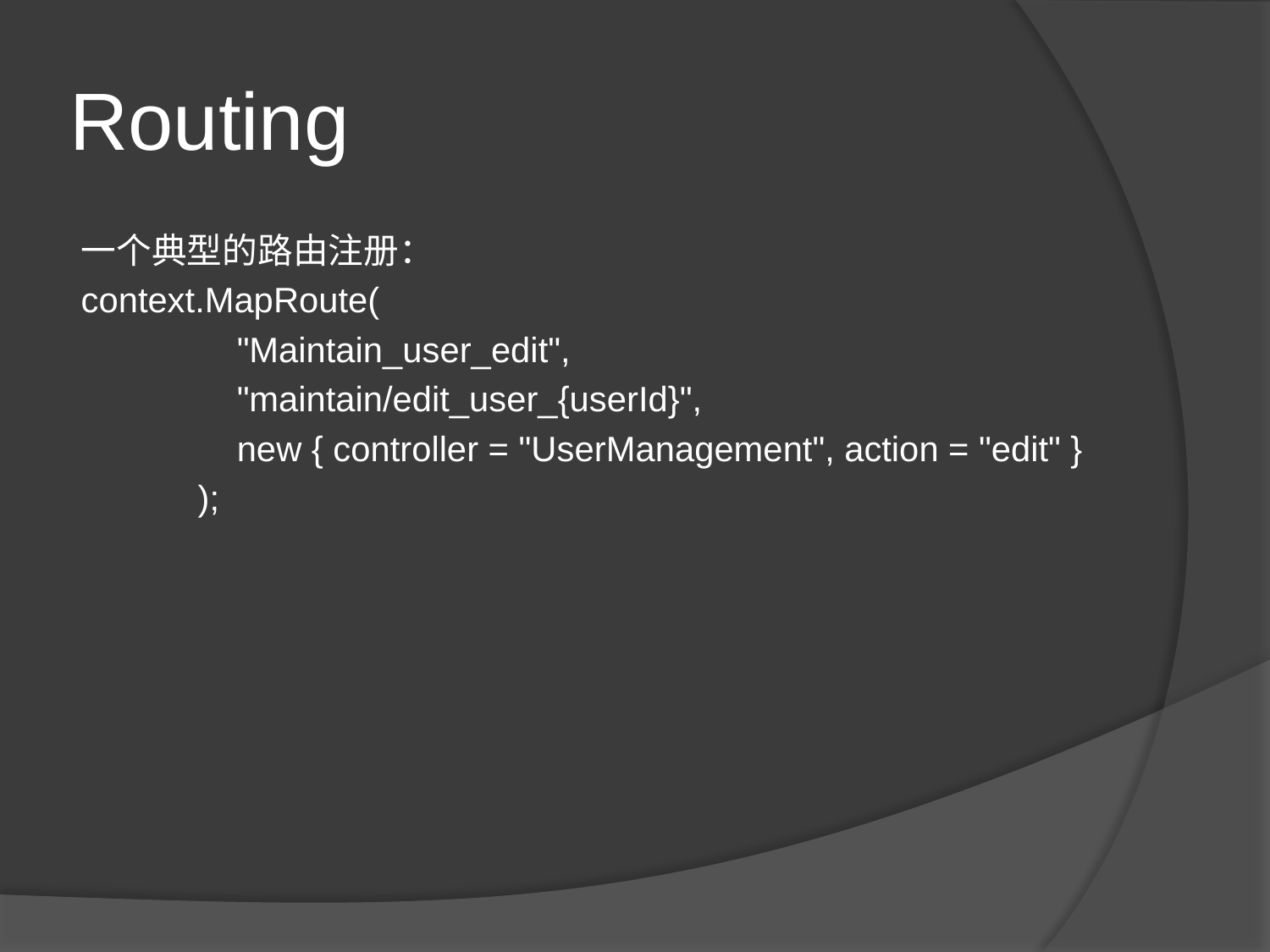

# Routing
一个典型的路由注册：
context.MapRoute(
                "Maintain_user_edit",
                "maintain/edit_user_{userId}",
                new { controller = "UserManagement", action = "edit" }
            );